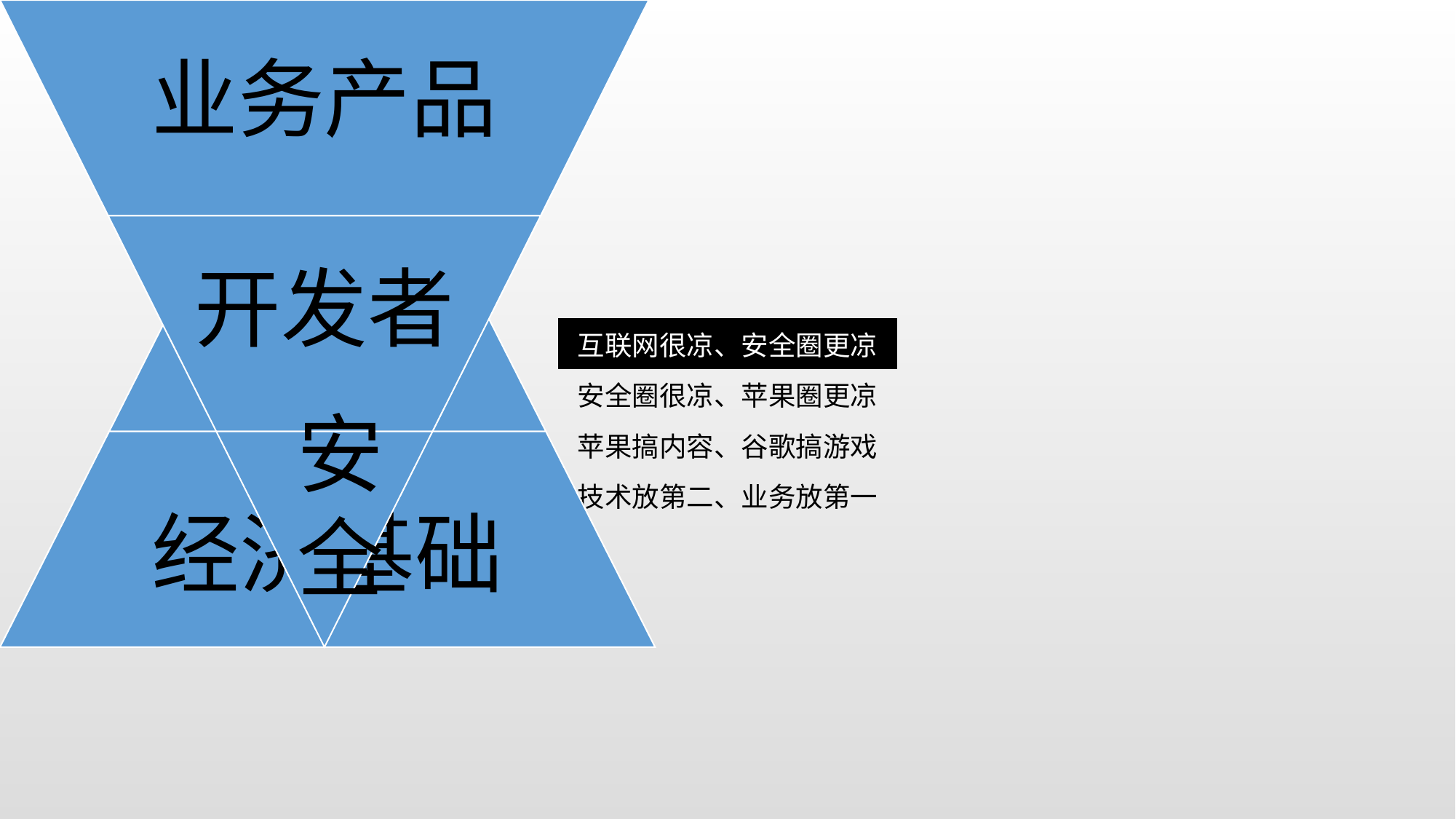

安全
互联网
经济基础
业务产品
开发者
安全
| 互联网很凉、安全圈更凉 |
| --- |
| 安全圈很凉、苹果圈更凉 |
| 苹果搞内容、谷歌搞游戏 |
| 技术放第二、业务放第一 |